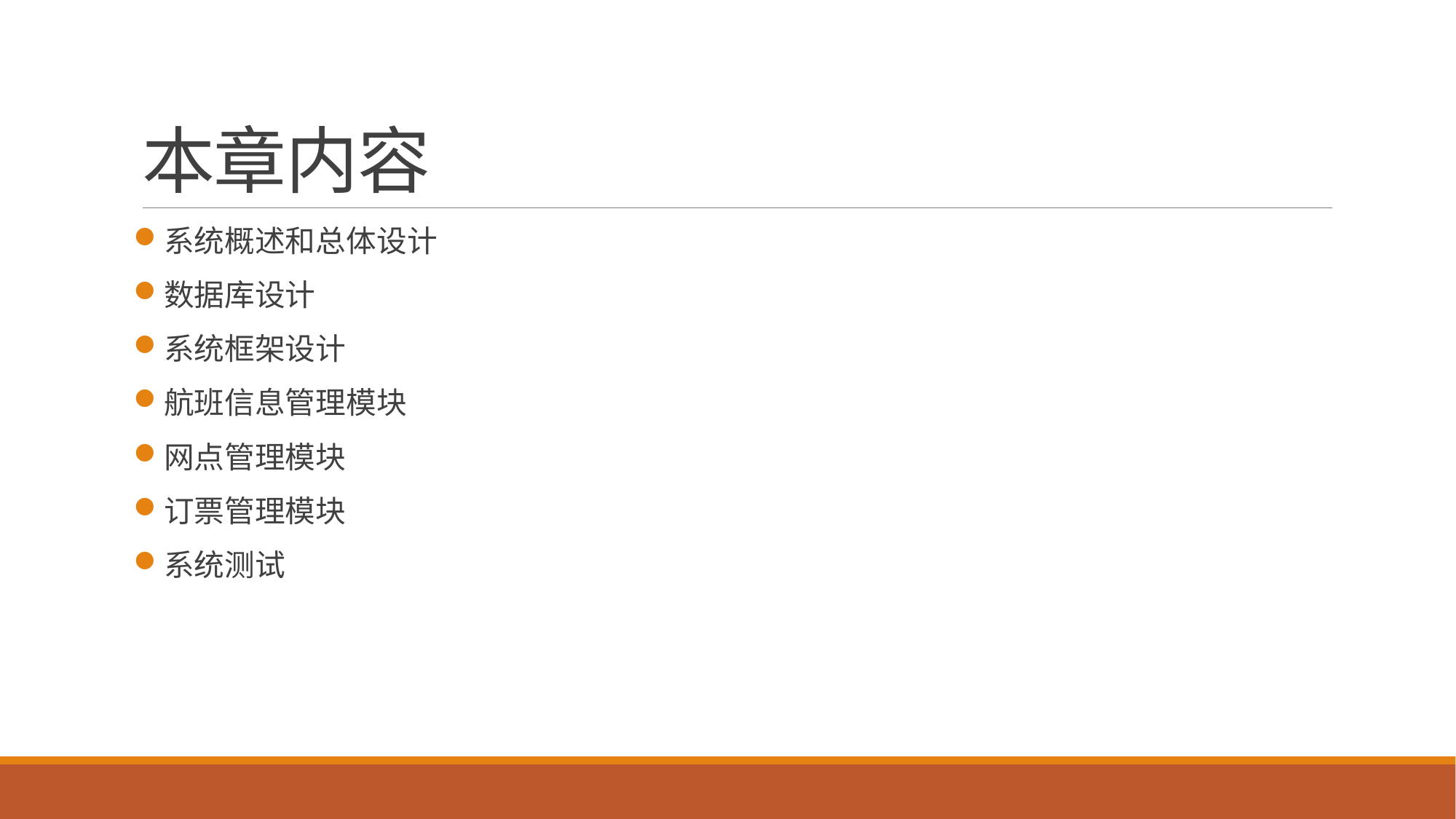

# 本章内容
系统概述和总体设计
数据库设计
系统框架设计
航班信息管理模块
网点管理模块
订票管理模块
系统测试